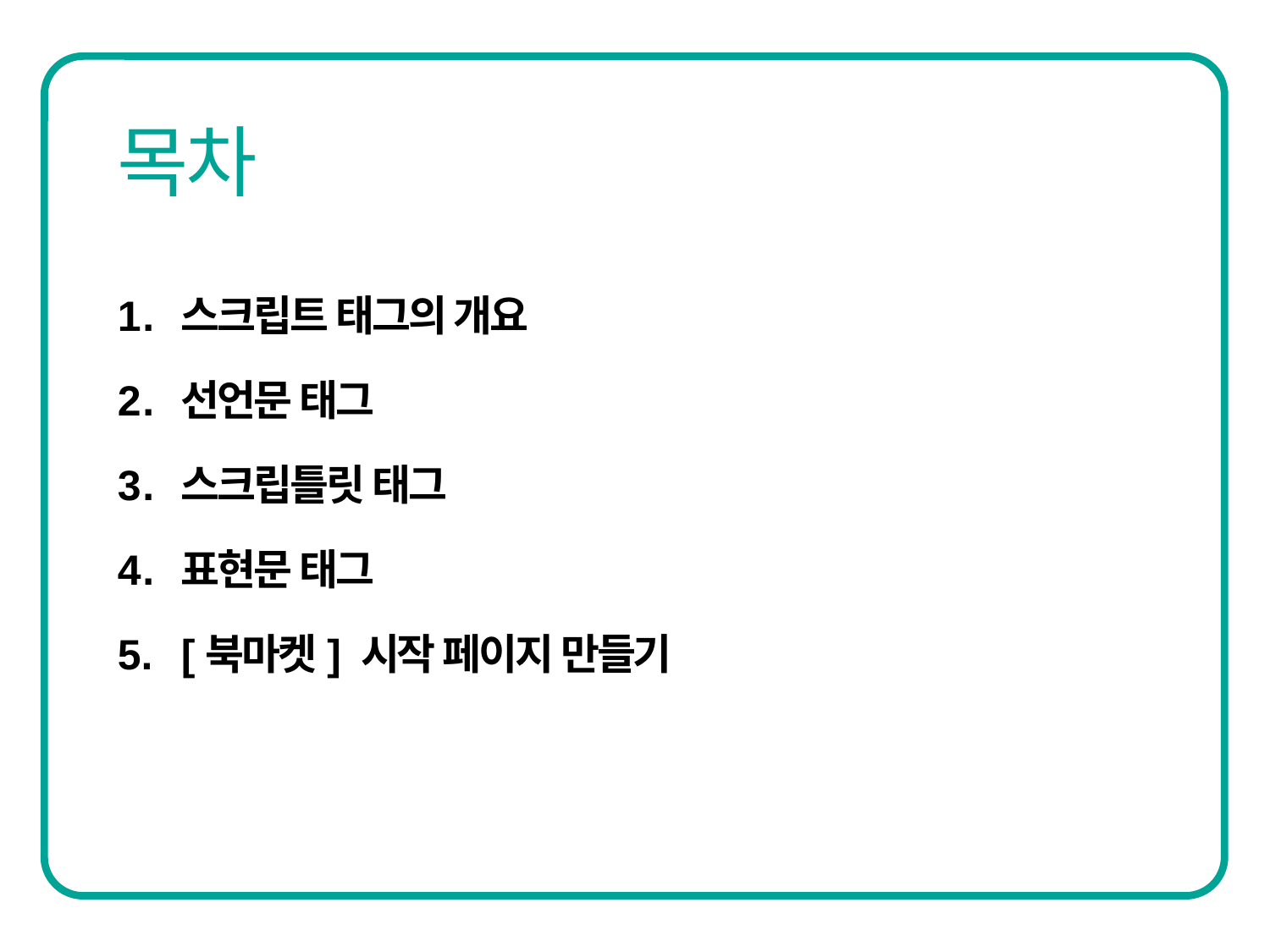

스크립트 태그의 개요
선언문 태그
스크립틀릿 태그
표현문 태그
[북마켓] 시작 페이지 만들기